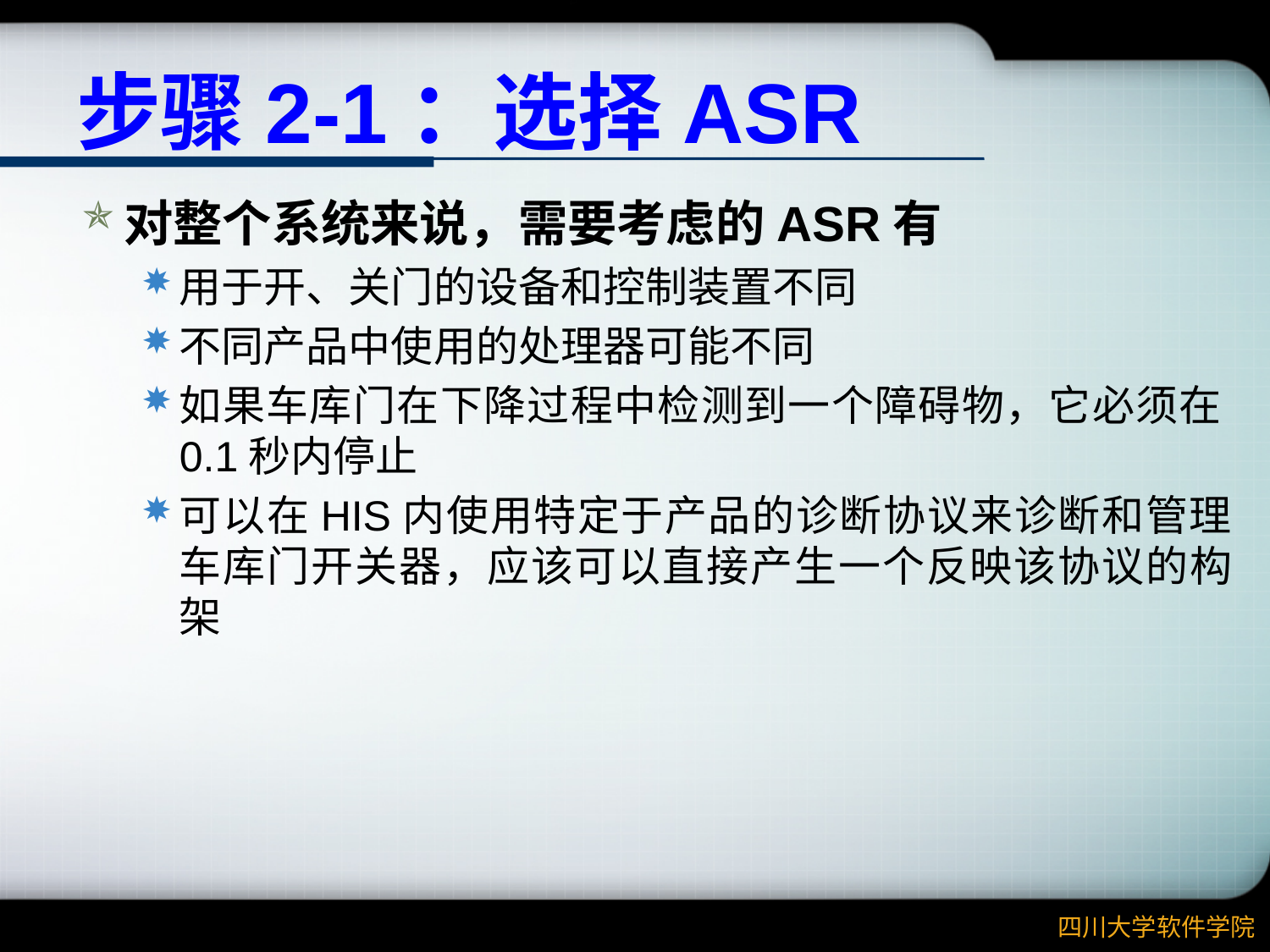

# 步骤2-1：选择ASR
对整个系统来说，需要考虑的ASR有
用于开、关门的设备和控制装置不同
不同产品中使用的处理器可能不同
如果车库门在下降过程中检测到一个障碍物，它必须在0.1秒内停止
可以在HIS内使用特定于产品的诊断协议来诊断和管理车库门开关器，应该可以直接产生一个反映该协议的构架